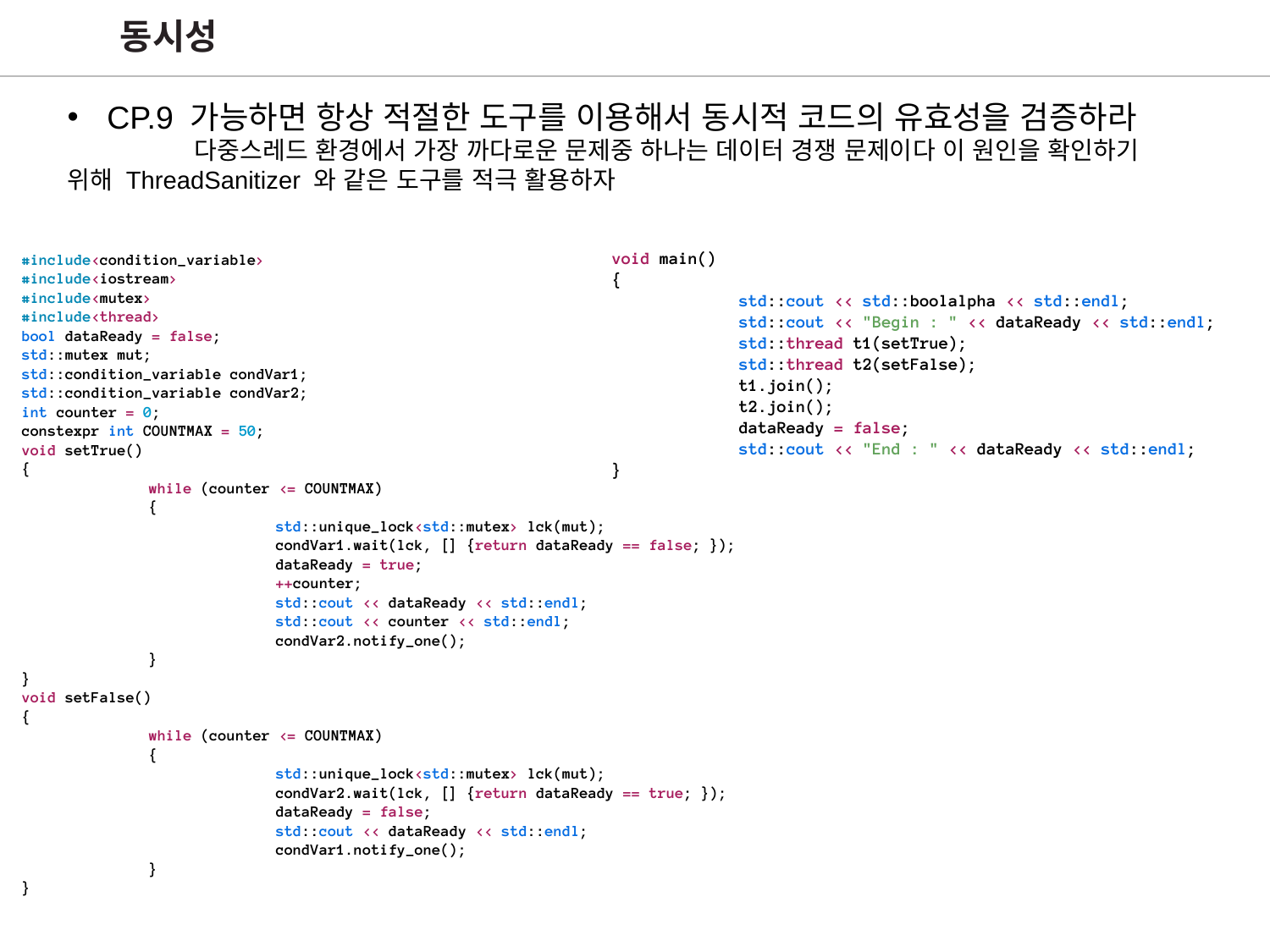

동시성
CP.9 가능하면 항상 적절한 도구를 이용해서 동시적 코드의 유효성을 검증하라
	다중스레드 환경에서 가장 까다로운 문제중 하나는 데이터 경쟁 문제이다 이 원인을 확인하기	위해 ThreadSanitizer 와 같은 도구를 적극 활용하자
#include<condition_variable>
#include<iostream>
#include<mutex>
#include<thread>
bool dataReady = false;
std::mutex mut;
std::condition_variable condVar1;
std::condition_variable condVar2;
int counter = 0;
constexpr int COUNTMAX = 50;
void setTrue()
{
	while (counter <= COUNTMAX)
	{
		std::unique_lock<std::mutex> lck(mut);
		condVar1.wait(lck, [] {return dataReady == false; });
		dataReady = true;
		++counter;
		std::cout << dataReady << std::endl;
		std::cout << counter << std::endl;
		condVar2.notify_one();
	}
}
void setFalse()
{
	while (counter <= COUNTMAX)
	{
		std::unique_lock<std::mutex> lck(mut);
		condVar2.wait(lck, [] {return dataReady == true; });
		dataReady = false;
		std::cout << dataReady << std::endl;
		condVar1.notify_one();
	}
}
void main()
{
	std::cout << std::boolalpha << std::endl;
	std::cout << "Begin : " << dataReady << std::endl;
	std::thread t1(setTrue);
	std::thread t2(setFalse);
	t1.join();
	t2.join();
	dataReady = false;
	std::cout << "End : " << dataReady << std::endl;
}